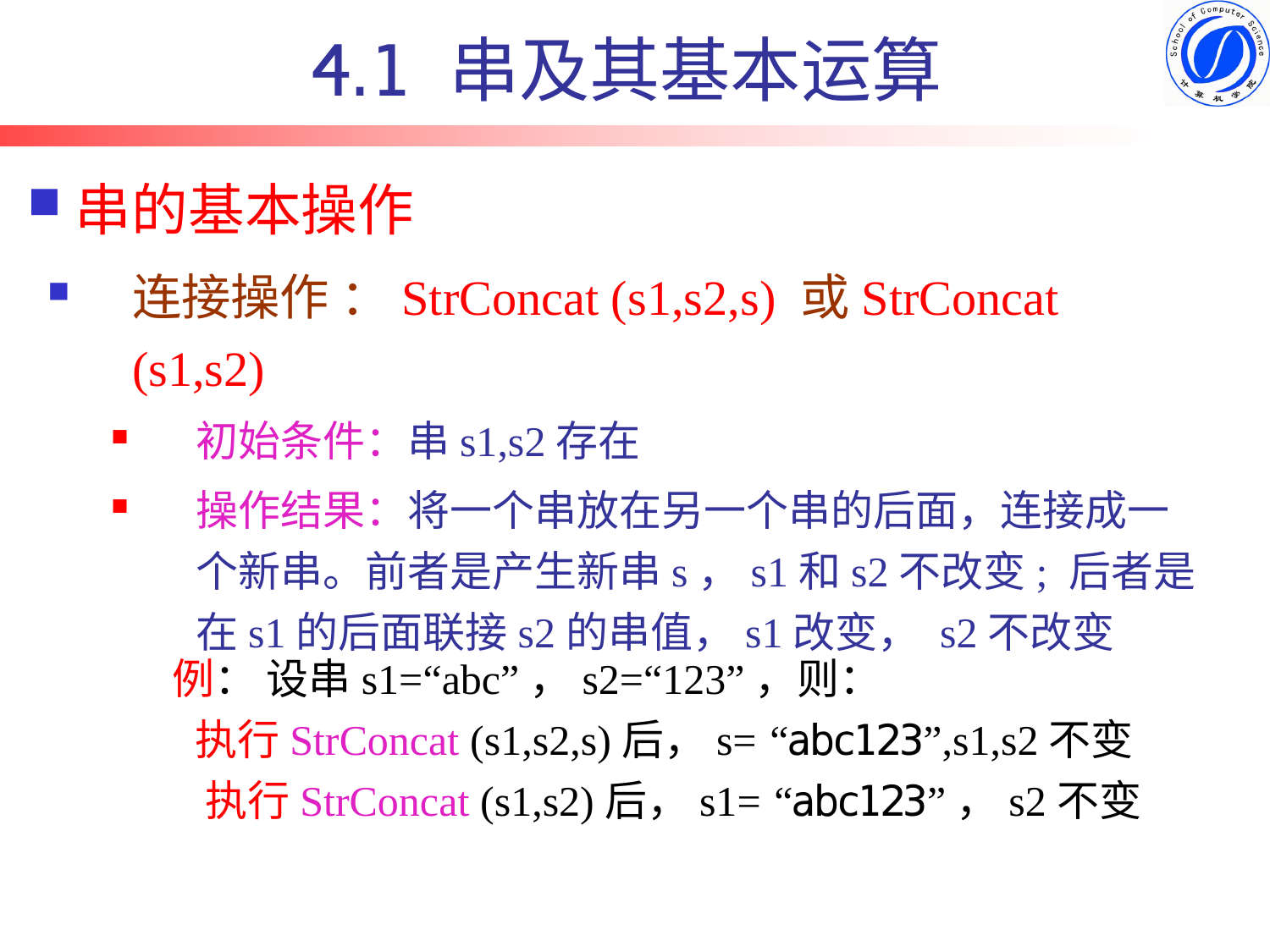

4.1 串及其基本运算
# 串的基本操作
连接操作 ：StrConcat (s1,s2,s) 或StrConcat (s1,s2)
初始条件：串s1,s2存在
操作结果：将一个串放在另一个串的后面，连接成一 个新串。前者是产生新串s，s1和s2不改变; 后者是在s1的后面联接s2的串值，s1改变， s2不改变

  例： 设串s1=“abc”，s2=“123”，则：
　 执行StrConcat (s1,s2,s)后，s= “abc123”,s1,s2不变
 　执行StrConcat (s1,s2)后，s1= “abc123”，s2不变